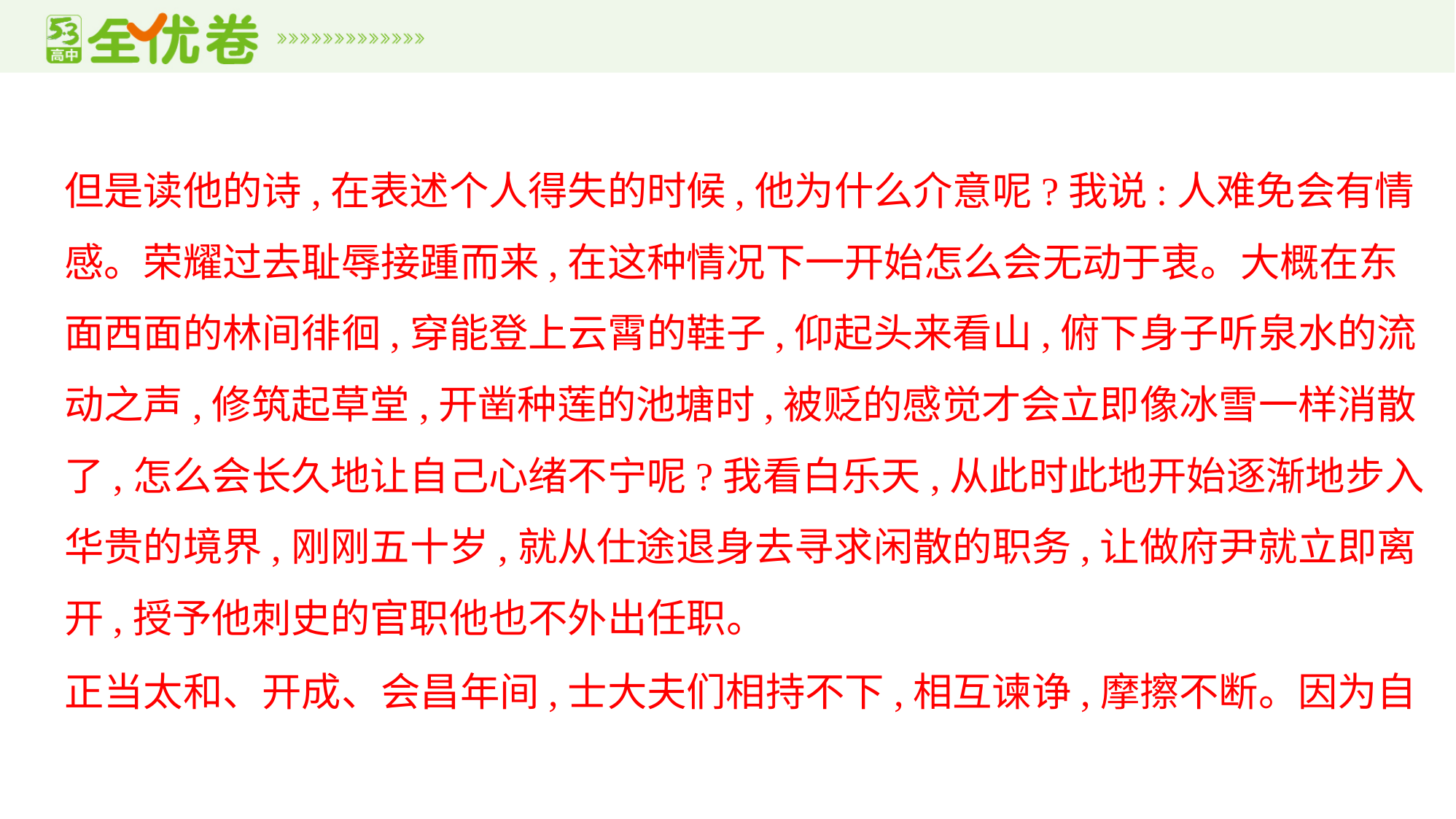

但是读他的诗,在表述个人得失的时候,他为什么介意呢?我说:人难免会有情
感。荣耀过去耻辱接踵而来,在这种情况下一开始怎么会无动于衷。大概在东
面西面的林间徘徊,穿能登上云霄的鞋子,仰起头来看山,俯下身子听泉水的流
动之声,修筑起草堂,开凿种莲的池塘时,被贬的感觉才会立即像冰雪一样消散
了,怎么会长久地让自己心绪不宁呢?我看白乐天,从此时此地开始逐渐地步入
华贵的境界,刚刚五十岁,就从仕途退身去寻求闲散的职务,让做府尹就立即离
开,授予他刺史的官职他也不外出任职。
正当太和、开成、会昌年间,士大夫们相持不下,相互谏诤,摩擦不断。因为自